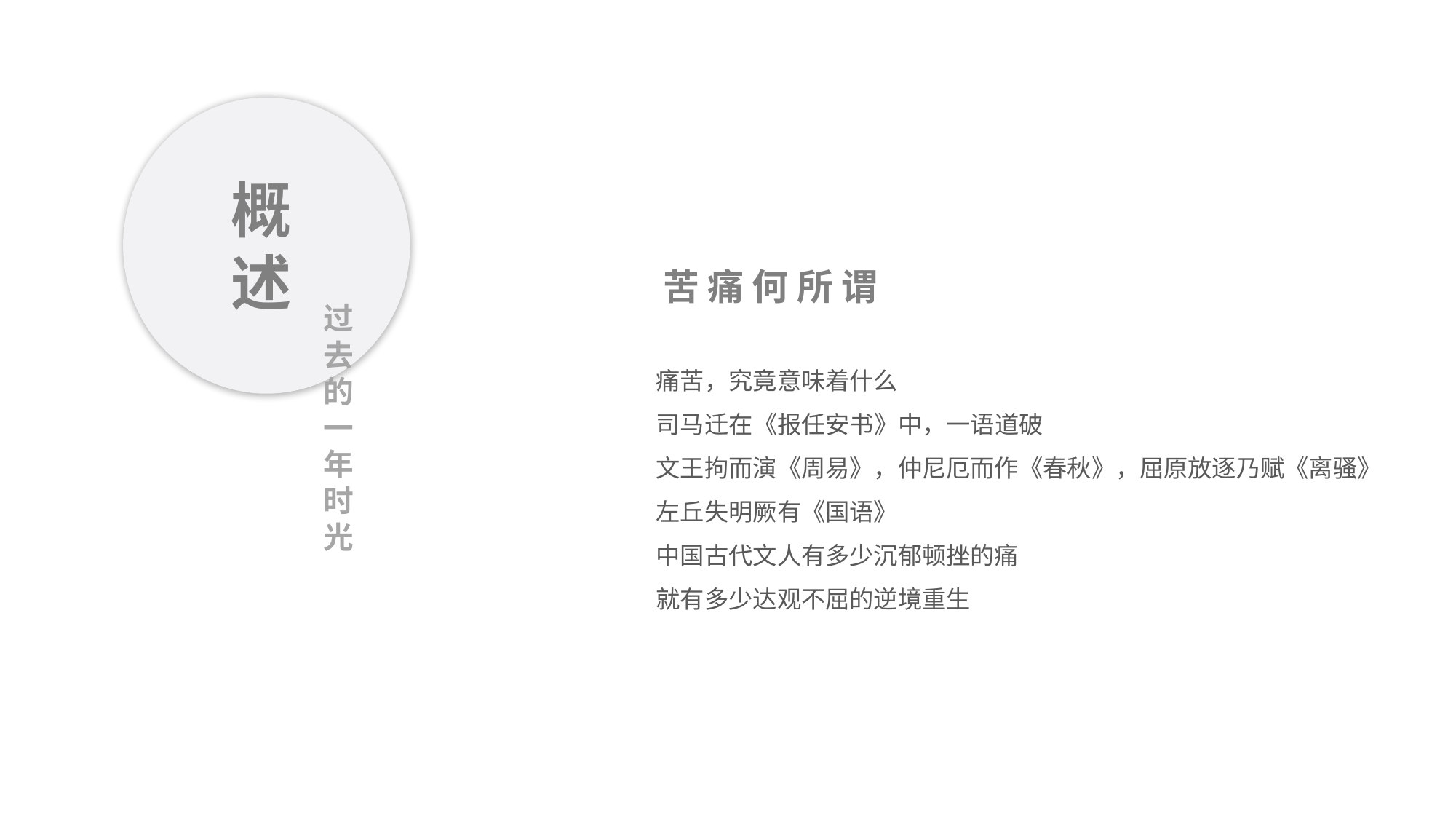

概述
过去的一年
时光
苦 痛 何 所 谓
痛苦，究竟意味着什么
司马迁在《报任安书》中，一语道破
文王拘而演《周易》，仲尼厄而作《春秋》，屈原放逐乃赋《离骚》左丘失明厥有《国语》
中国古代文人有多少沉郁顿挫的痛
就有多少达观不屈的逆境重生